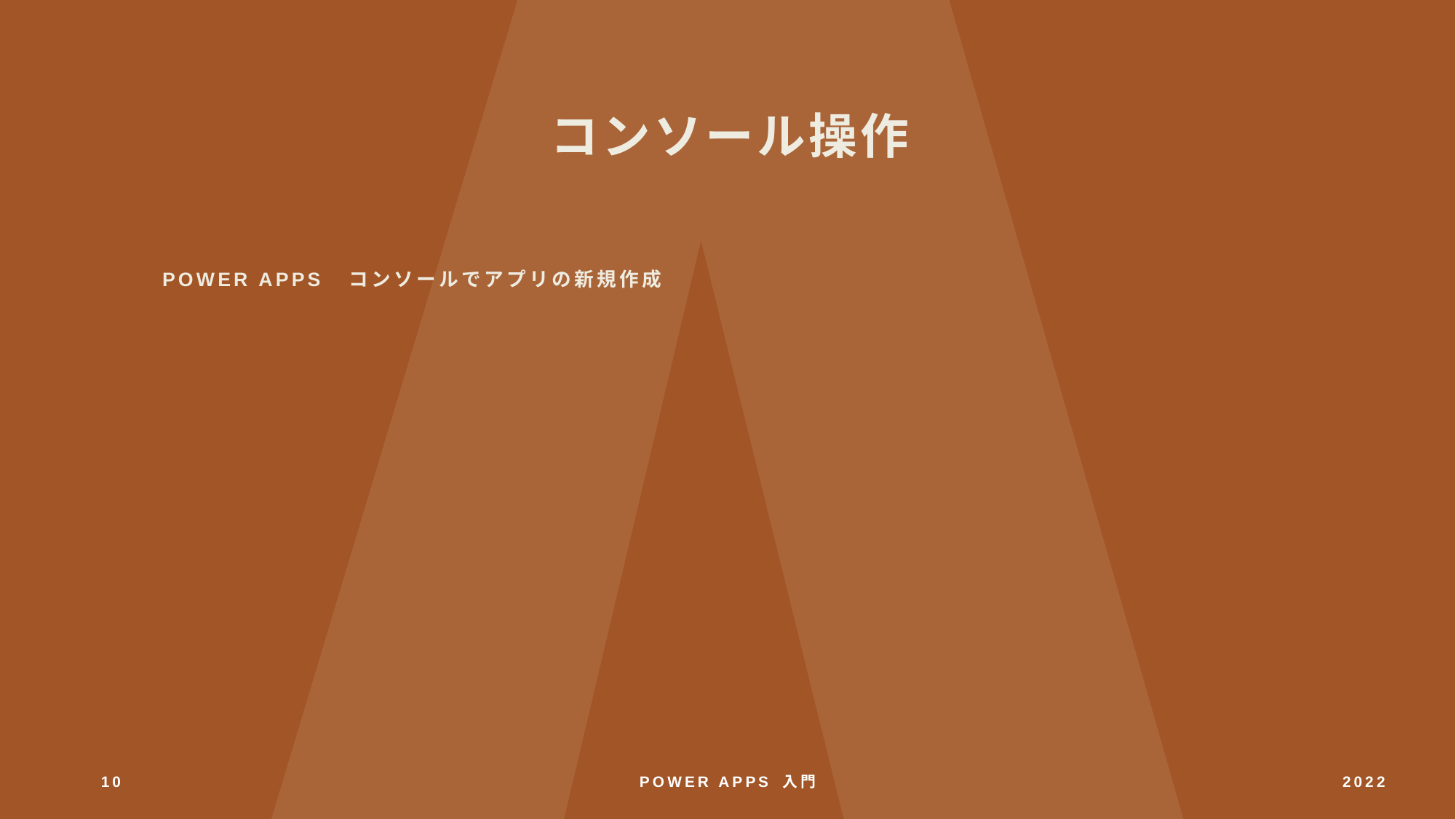

# コンソール操作

Power Apps　コンソールでアプリの新規作成

10
Power Apps 入門
2022